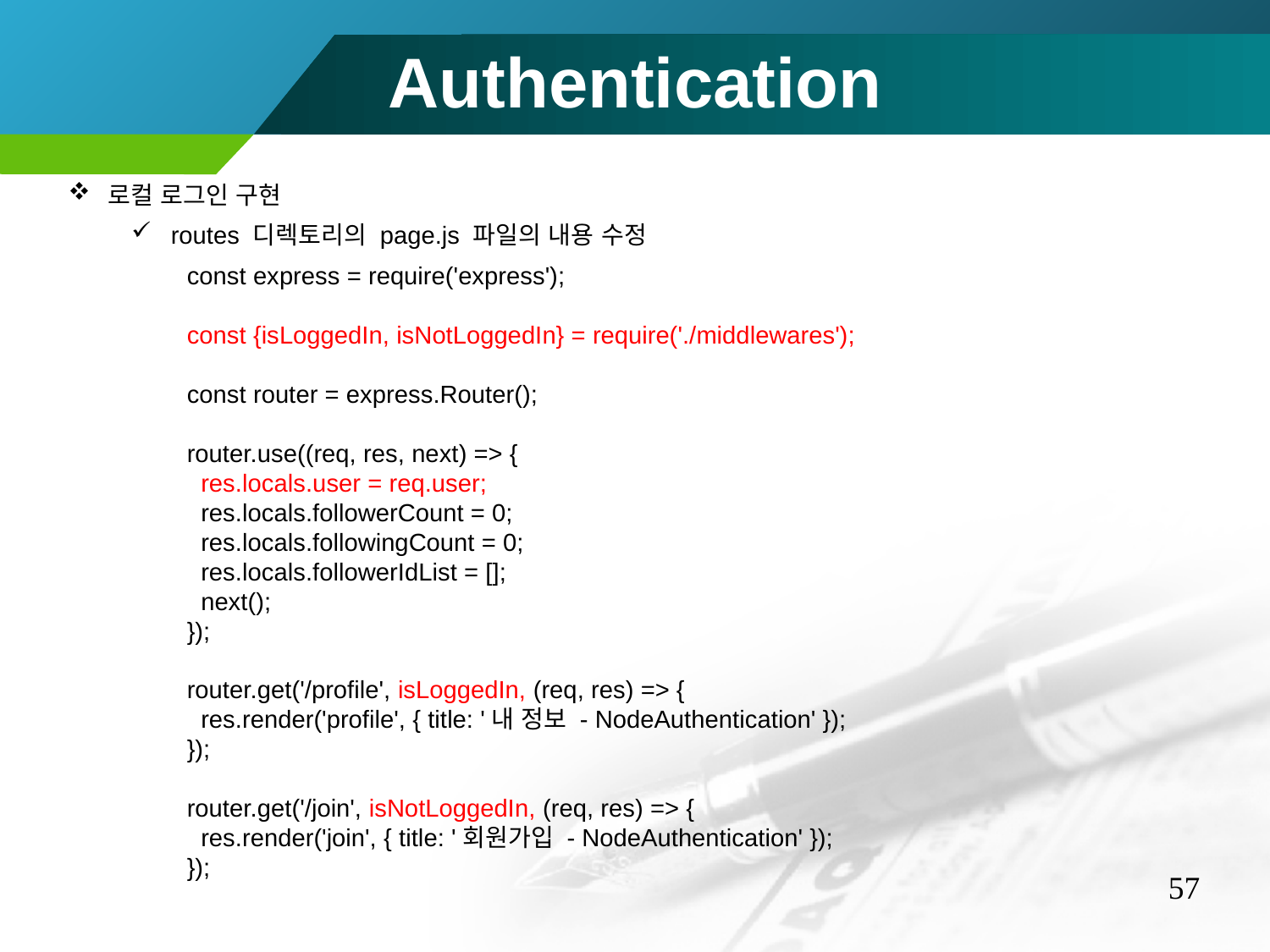

Authentication
로컬 로그인 구현
routes 디렉토리의 page.js 파일의 내용 수정
const express = require('express');

const {isLoggedIn, isNotLoggedIn} = require('./middlewares');

const router = express.Router();

router.use((req, res, next) => {
  res.locals.user = req.user;
  res.locals.followerCount = 0;
  res.locals.followingCount = 0;
  res.locals.followerIdList = [];
  next();
});

router.get('/profile', isLoggedIn, (req, res) => {
  res.render('profile', { title: '내 정보 - NodeAuthentication' });
});

router.get('/join', isNotLoggedIn, (req, res) => {
  res.render('join', { title: '회원가입 - NodeAuthentication' });
});

57